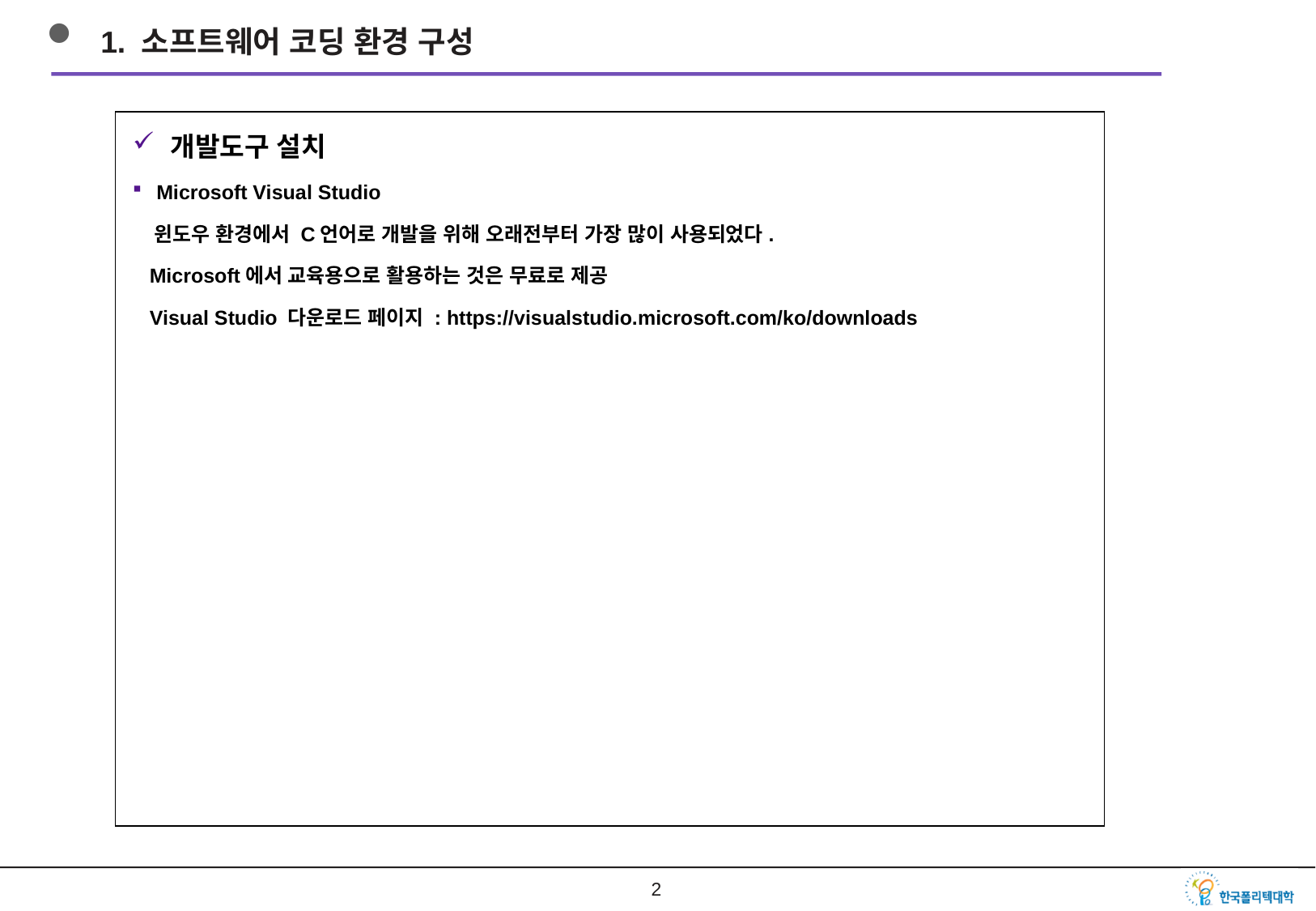

1. 소프트웨어 코딩 환경 구성
개발도구 설치
Microsoft Visual Studio
   윈도우 환경에서 C언어로 개발을 위해 오래전부터 가장 많이 사용되었다.
   Microsoft에서 교육용으로 활용하는 것은 무료로 제공
   Visual Studio 다운로드 페이지 : https://visualstudio.microsoft.com/ko/downloads
2